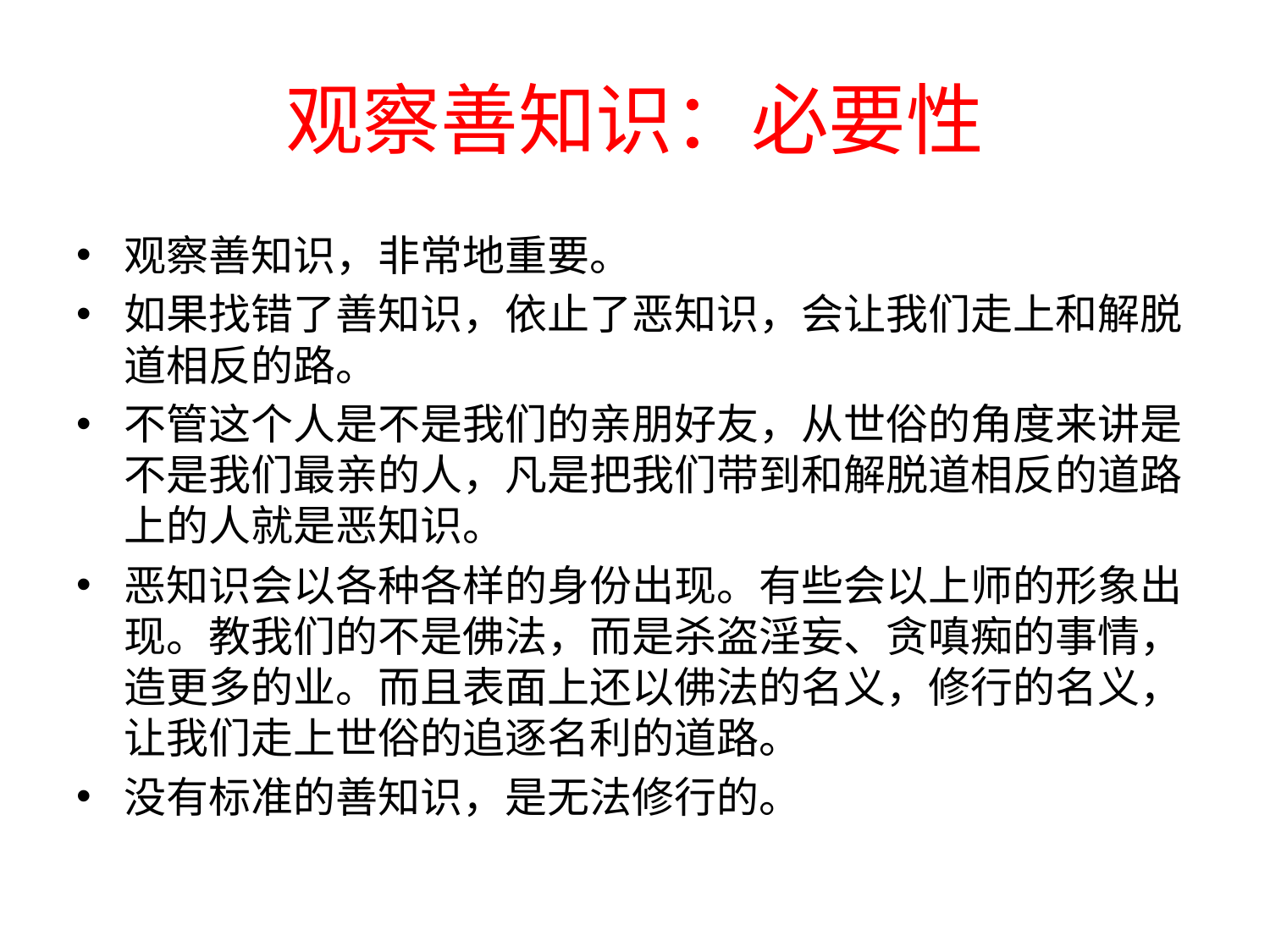

# 观察善知识：必要性
观察善知识，非常地重要。
如果找错了善知识，依止了恶知识，会让我们走上和解脱道相反的路。
不管这个人是不是我们的亲朋好友，从世俗的角度来讲是不是我们最亲的人，凡是把我们带到和解脱道相反的道路上的人就是恶知识。
恶知识会以各种各样的身份出现。有些会以上师的形象出现。教我们的不是佛法，而是杀盗淫妄、贪嗔痴的事情，造更多的业。而且表面上还以佛法的名义，修行的名义，让我们走上世俗的追逐名利的道路。
没有标准的善知识，是无法修行的。